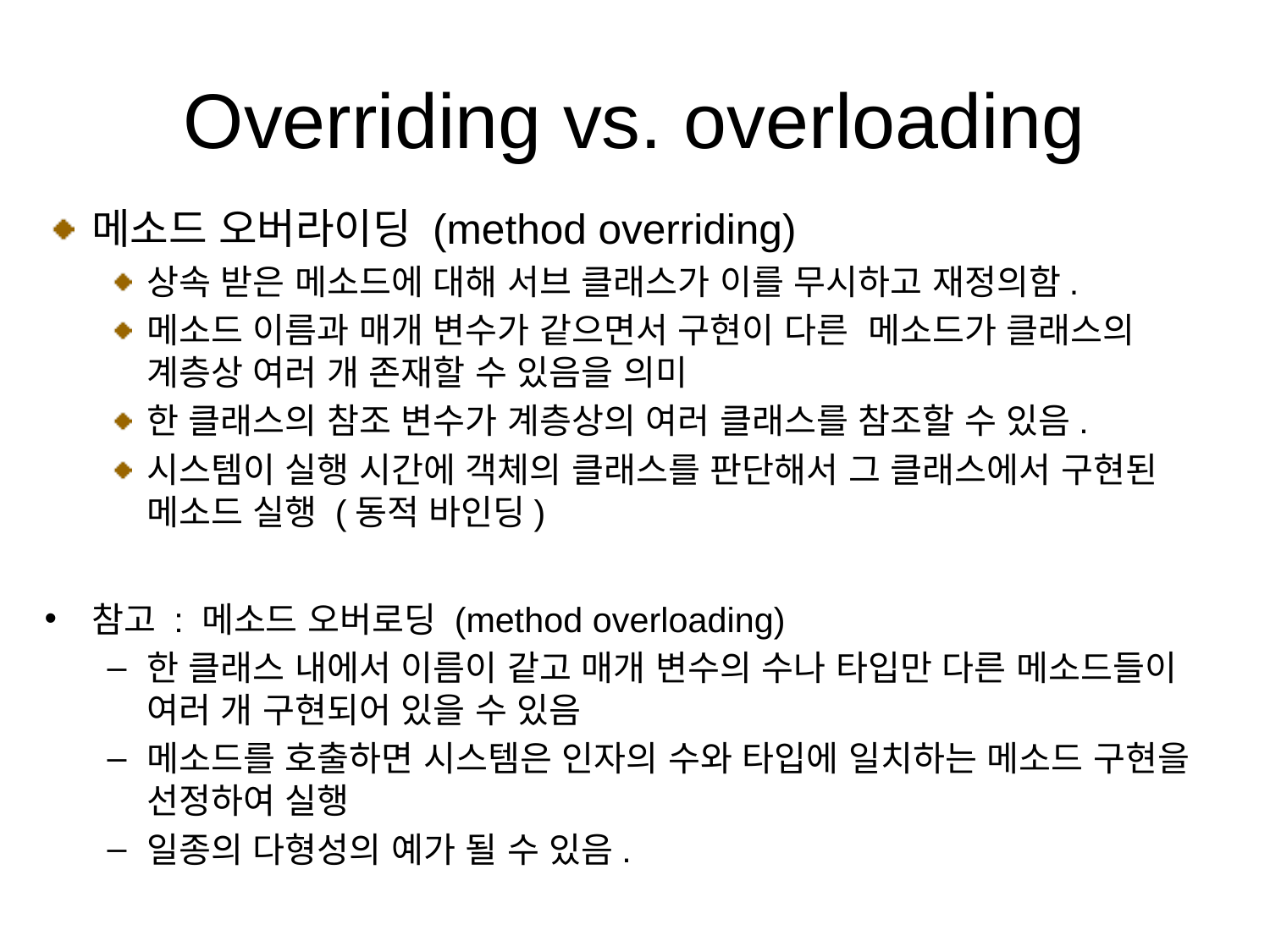

# Overriding vs. overloading

메소드 오버라이딩 (method overriding)
상속 받은 메소드에 대해 서브 클래스가 이를 무시하고 재정의함.
메소드 이름과 매개 변수가 같으면서 구현이 다른  메소드가 클래스의 계층상 여러 개 존재할 수 있음을 의미
한 클래스의 참조 변수가 계층상의 여러 클래스를 참조할 수 있음.
시스템이 실행 시간에 객체의 클래스를 판단해서 그 클래스에서 구현된 메소드 실행 (동적 바인딩)

참고 : 메소드 오버로딩 (method overloading)
한 클래스 내에서 이름이 같고 매개 변수의 수나 타입만 다른 메소드들이 여러 개 구현되어 있을 수 있음
메소드를 호출하면 시스템은 인자의 수와 타입에 일치하는 메소드 구현을 선정하여 실행
일종의 다형성의 예가 될 수 있음.